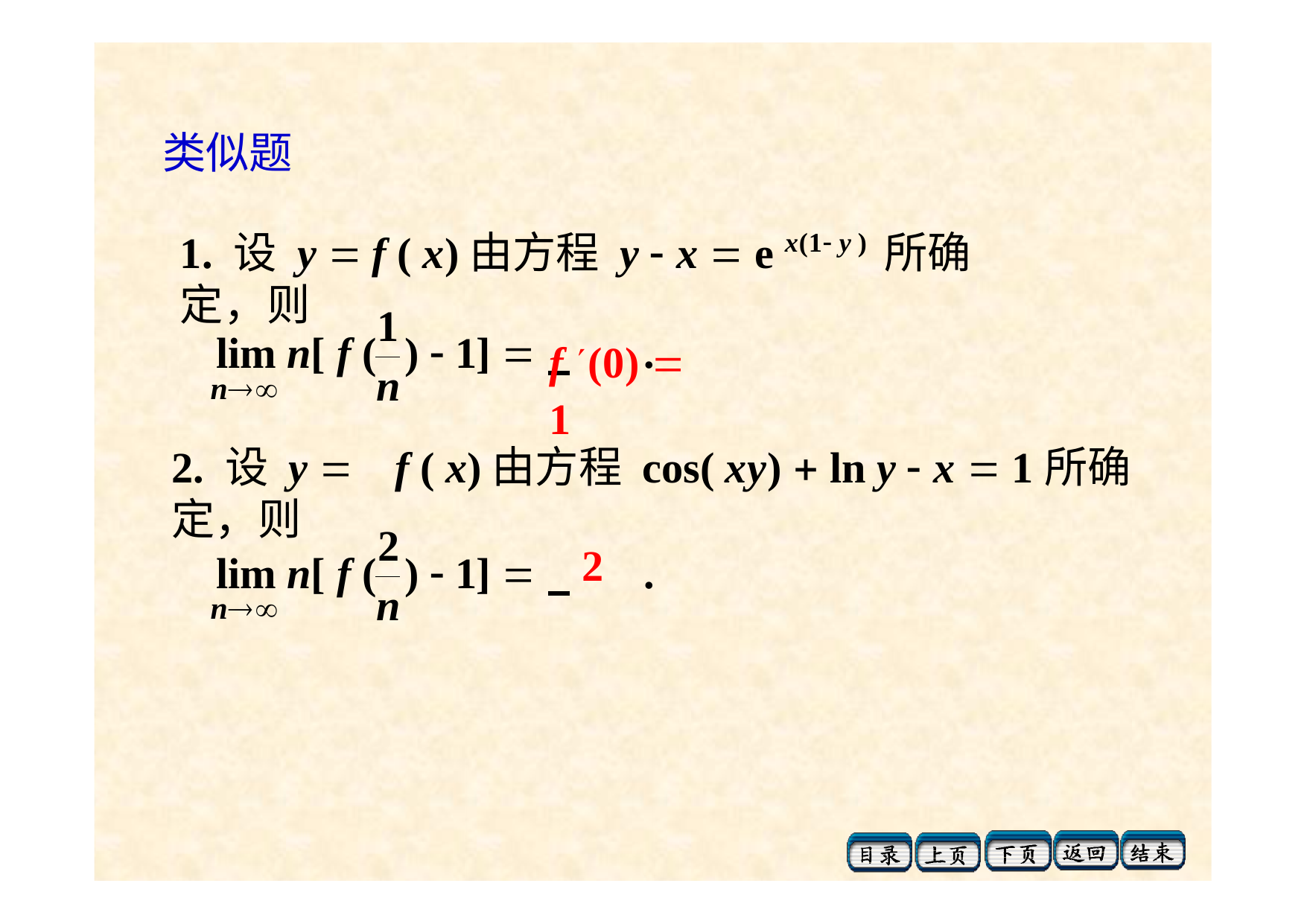

类似题

1. 设 y =	f ( x)由方程 y − x = e x(1− y ) 所确定，则
1
f ′(0) = 1
lim n[ f (	) − 1] =  	.
n

n→∞
2. 设 y =	f ( x)由方程 cos( xy) + ln y − x = 1所确定，则
2
2
lim n[ f (	) − 1] =  	.
n

n→∞